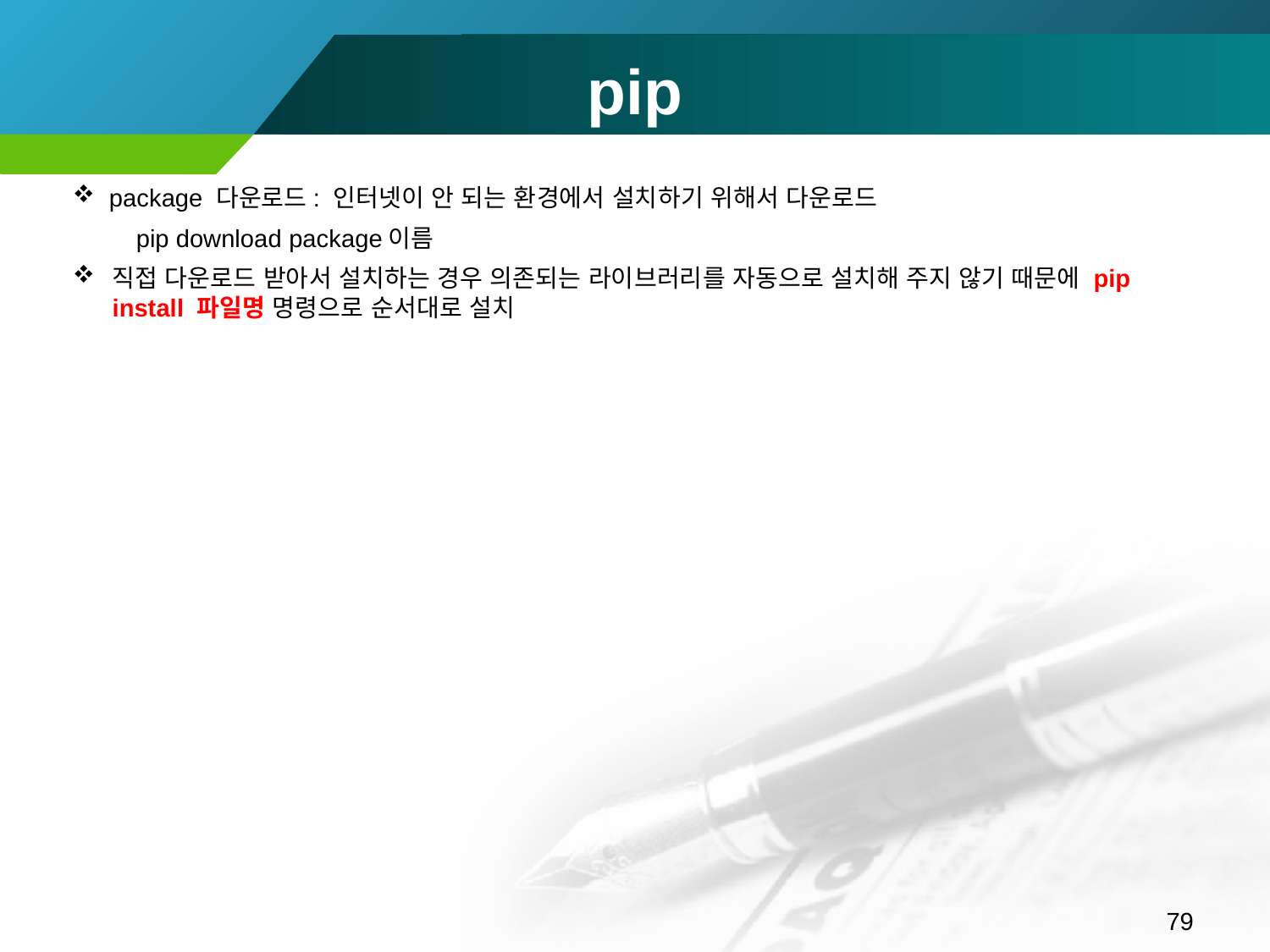

pip
  package 다운로드: 인터넷이 안 되는 환경에서 설치하기 위해서 다운로드
pip download package이름
직접 다운로드 받아서 설치하는 경우 의존되는 라이브러리를 자동으로 설치해 주지 않기 때문에 pip install 파일명 명령으로 순서대로 설치

79